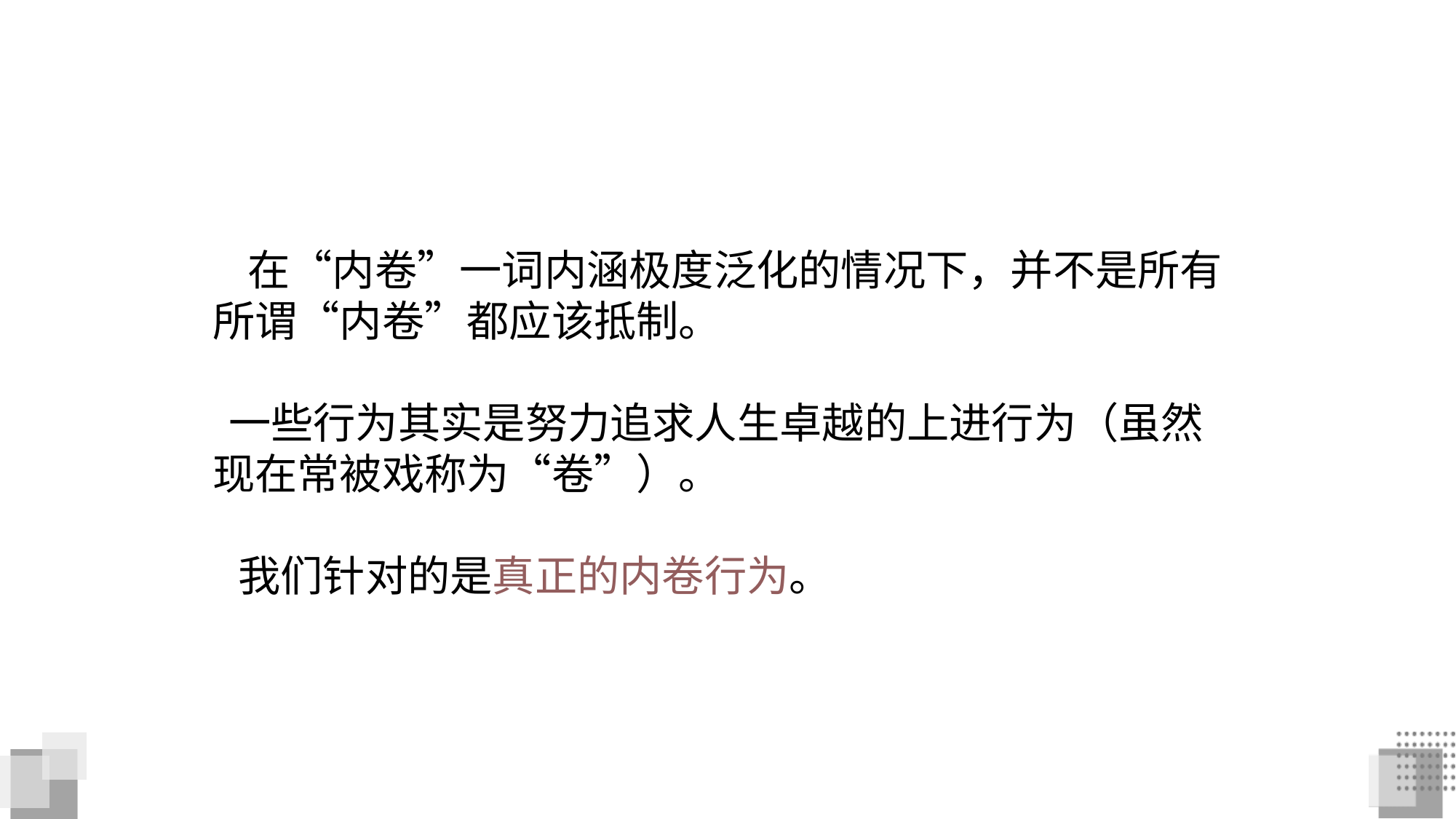

在“内卷”一词内涵极度泛化的情况下，并不是所有所谓“内卷”都应该抵制。

    一些行为其实是努力追求人生卓越的上进行为（虽然现在常被戏称为“卷”）。

     我们针对的是真正的内卷行为。